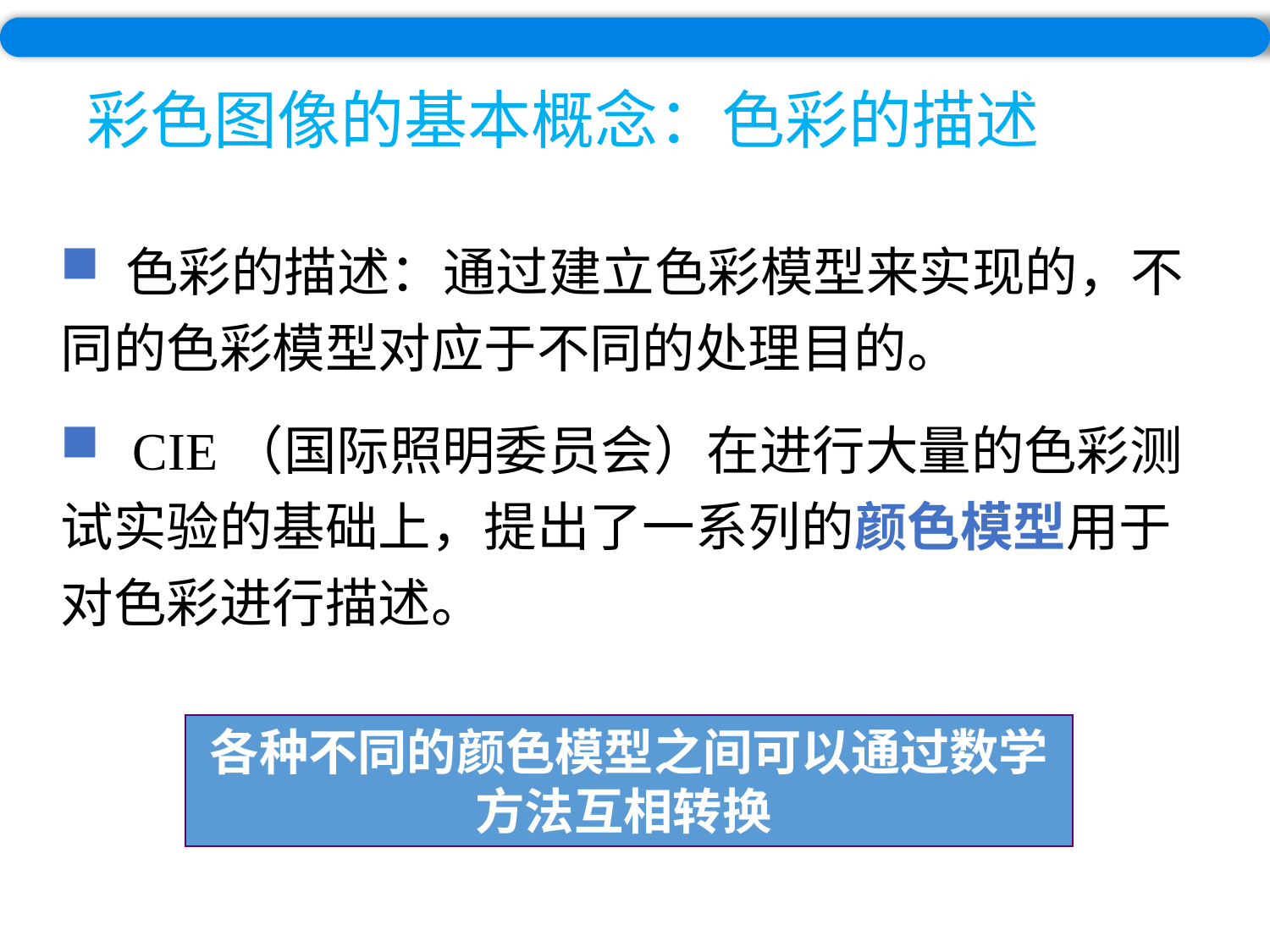

# 彩色图像的基本概念：色彩的描述
 色彩的描述：通过建立色彩模型来实现的，不同的色彩模型对应于不同的处理目的。
 CIE（国际照明委员会）在进行大量的色彩测试实验的基础上，提出了一系列的颜色模型用于对色彩进行描述。
各种不同的颜色模型之间可以通过数学方法互相转换